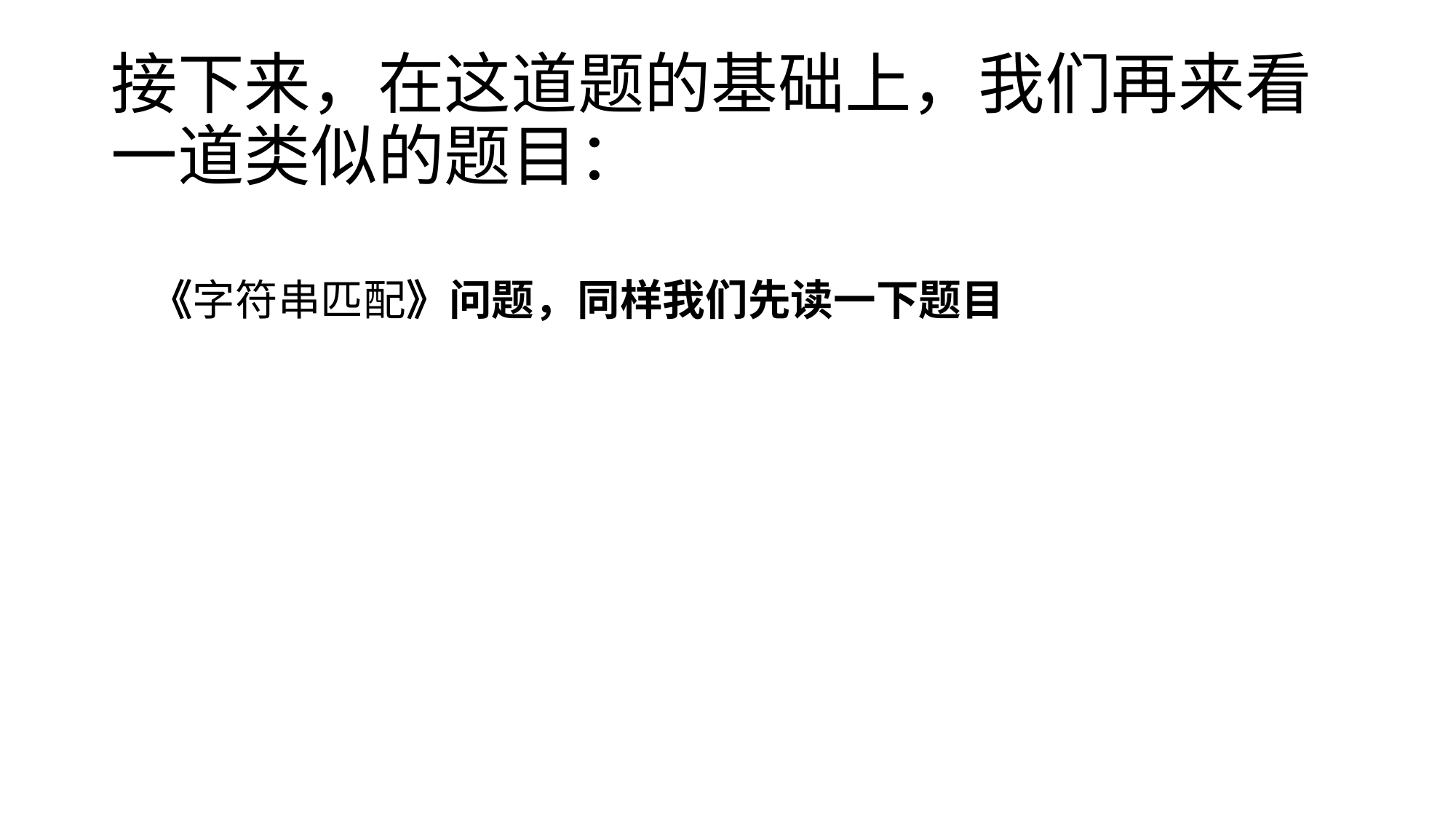

# 接下来，在这道题的基础上，我们再来看一道类似的题目：
《字符串匹配》问题，同样我们先读一下题目